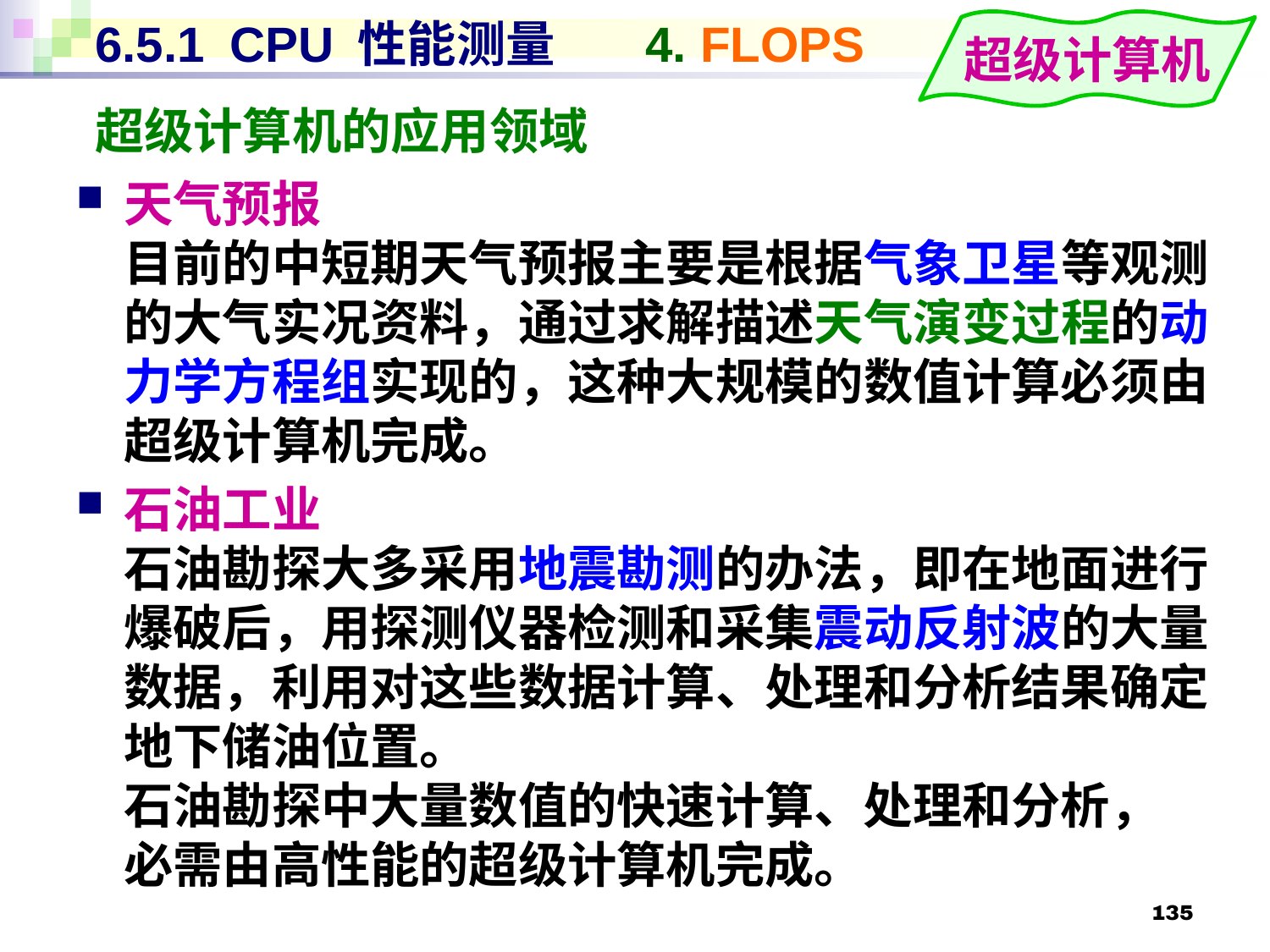

# 6.5.1  CPU 性能测量       4. FLOPS
超级计算机
超级计算机的应用领域
天气预报
目前的中短期天气预报主要是根据气象卫星等观测的大气实况资料，通过求解描述天气演变过程的动力学方程组实现的，这种大规模的数值计算必须由超级计算机完成。
石油工业
石油勘探大多采用地震勘测的办法，即在地面进行爆破后，用探测仪器检测和采集震动反射波的大量数据，利用对这些数据计算、处理和分析结果确定地下储油位置。
石油勘探中大量数值的快速计算、处理和分析，
必需由高性能的超级计算机完成。
135